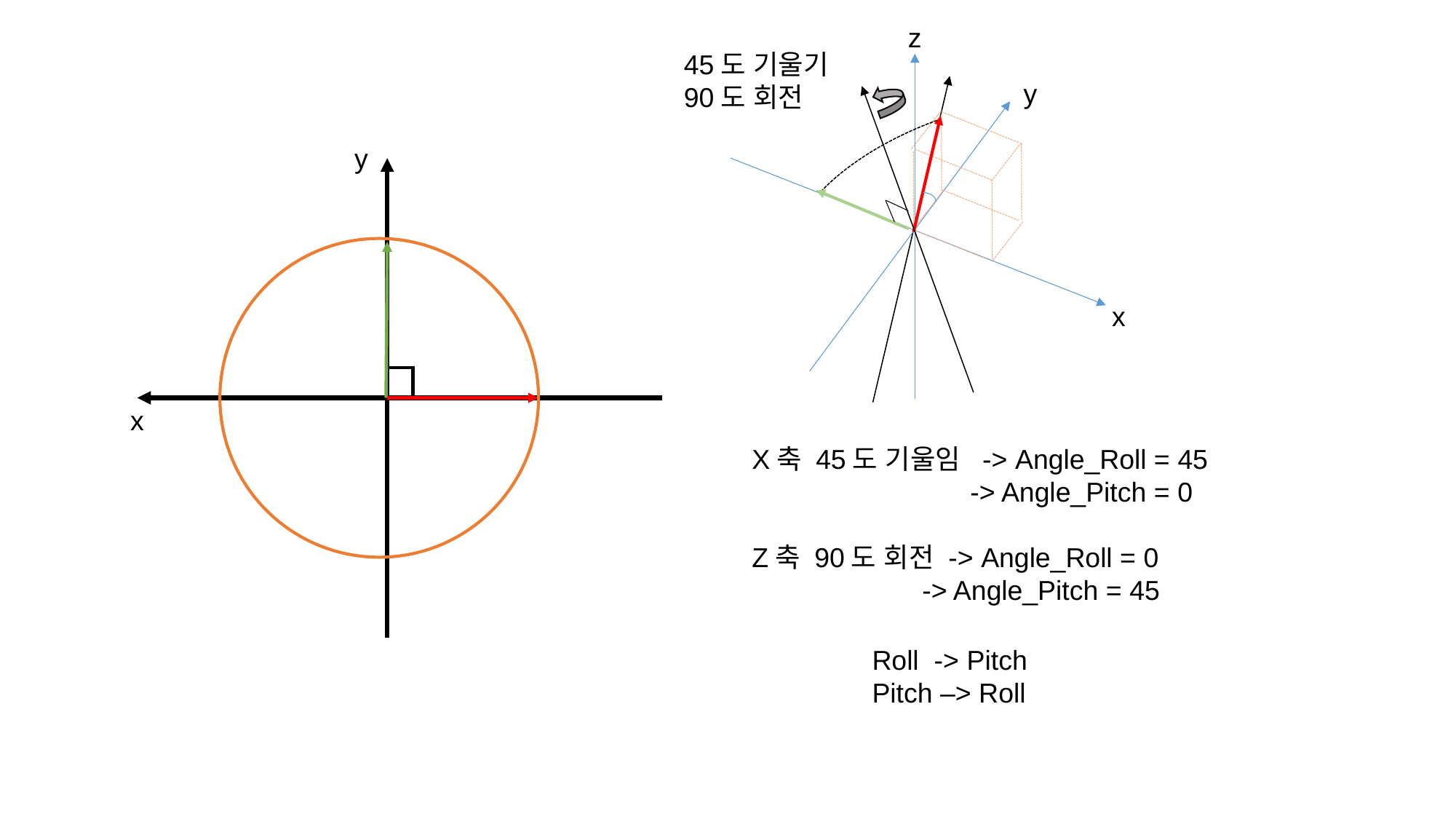

z

45도 기울기
90도 회전
y

y

x

x

X축 45도 기울임  -> Angle_Roll = 45
	  	-> Angle_Pitch = 0

Z축 90도 회전 -> Angle_Roll = 0
	        -> Angle_Pitch = 45

Roll  -> Pitch
Pitch –> Roll